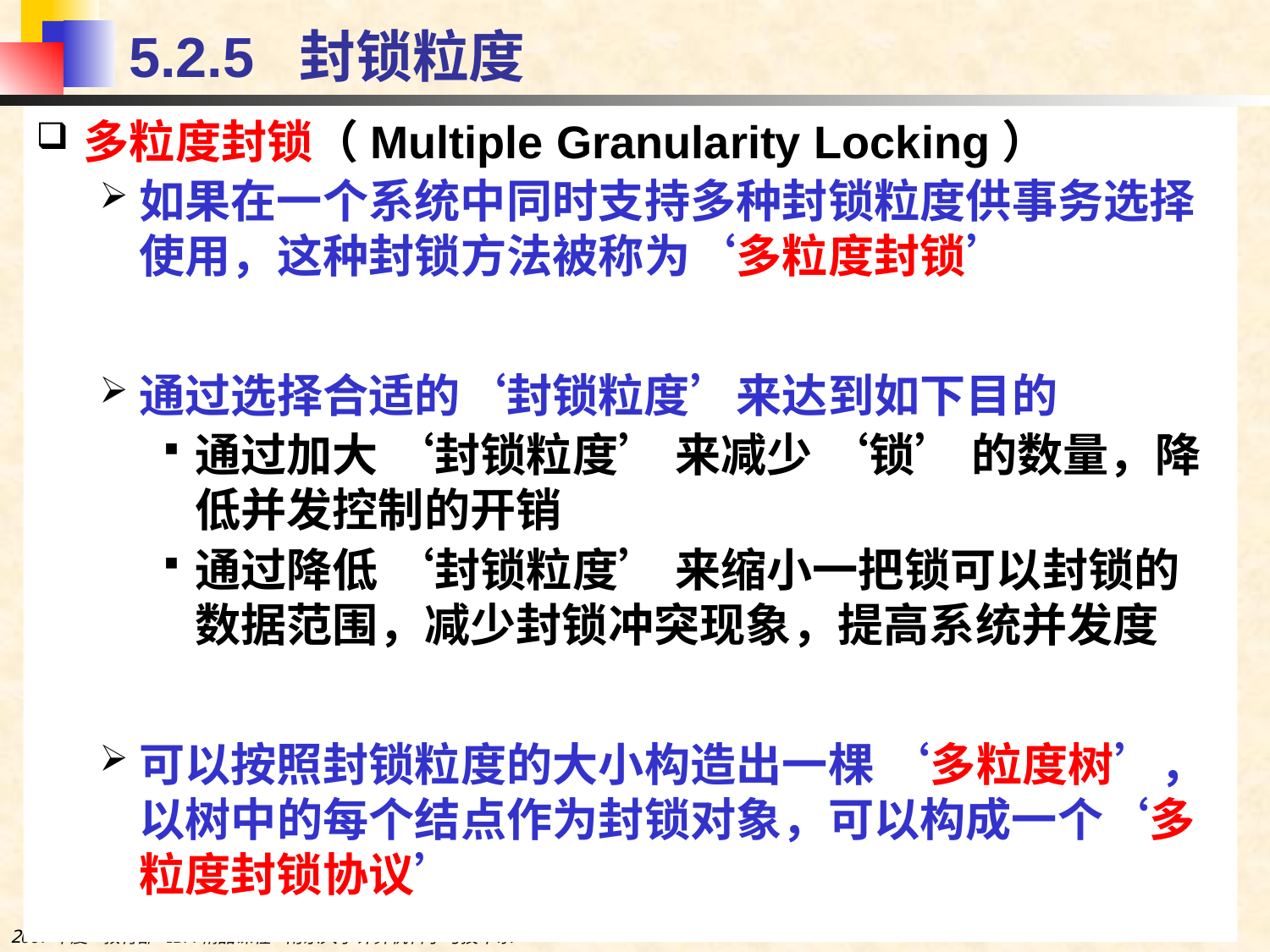

# 5.2.5  封锁粒度
多粒度封锁（Multiple Granularity Locking）
如果在一个系统中同时支持多种封锁粒度供事务选择使用，这种封锁方法被称为‘多粒度封锁’

通过选择合适的‘封锁粒度’来达到如下目的
通过加大 ‘封锁粒度’ 来减少 ‘锁’ 的数量，降低并发控制的开销
通过降低 ‘封锁粒度’ 来缩小一把锁可以封锁的数据范围，减少封锁冲突现象，提高系统并发度

可以按照封锁粒度的大小构造出一棵 ‘多粒度树’，以树中的每个结点作为封锁对象，可以构成一个‘多粒度封锁协议’
156